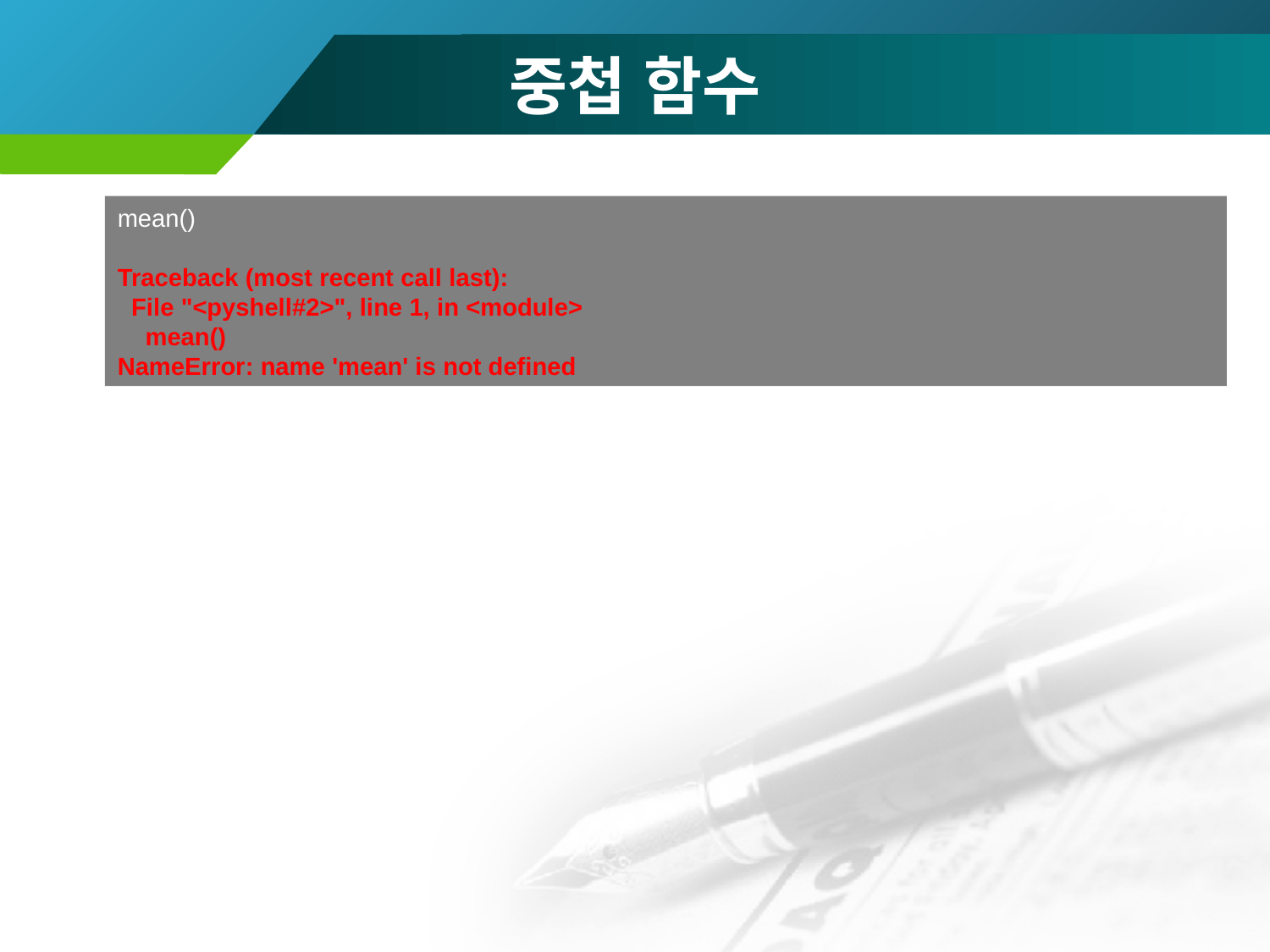

# 중첩 함수
mean()

Traceback (most recent call last):
  File "<pyshell#2>", line 1, in <module>
    mean()
NameError: name 'mean' is not defined